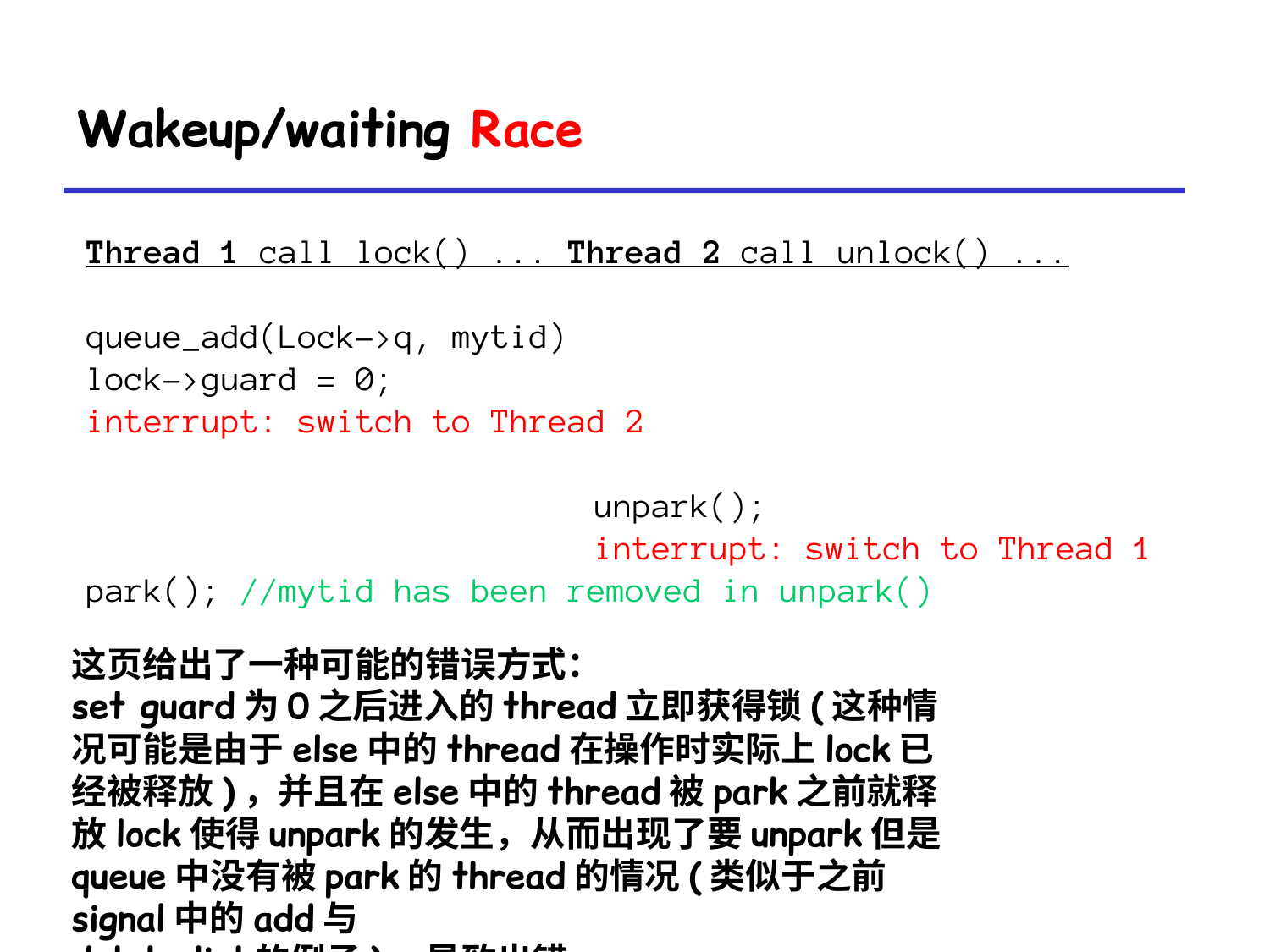

# Wakeup/waiting Race
Thread 1 call lock() ... Thread 2 call unlock() ...

queue_add(Lock->q, mytid)
lock->guard = 0;
interrupt: switch to Thread 2

				unpark();
				interrupt: switch to Thread 1
park(); //mytid has been removed in unpark()

这页给出了一种可能的错误方式：
set guard为0之后进入的thread立即获得锁(这种情况可能是由于else中的thread在操作时实际上lock已经被释放)，并且在else中的thread被park之前就释放lock使得unpark的发生，从而出现了要unpark但是queue中没有被park的thread的情况(类似于之前signal中的add与
delete list的例子)，导致出错
37